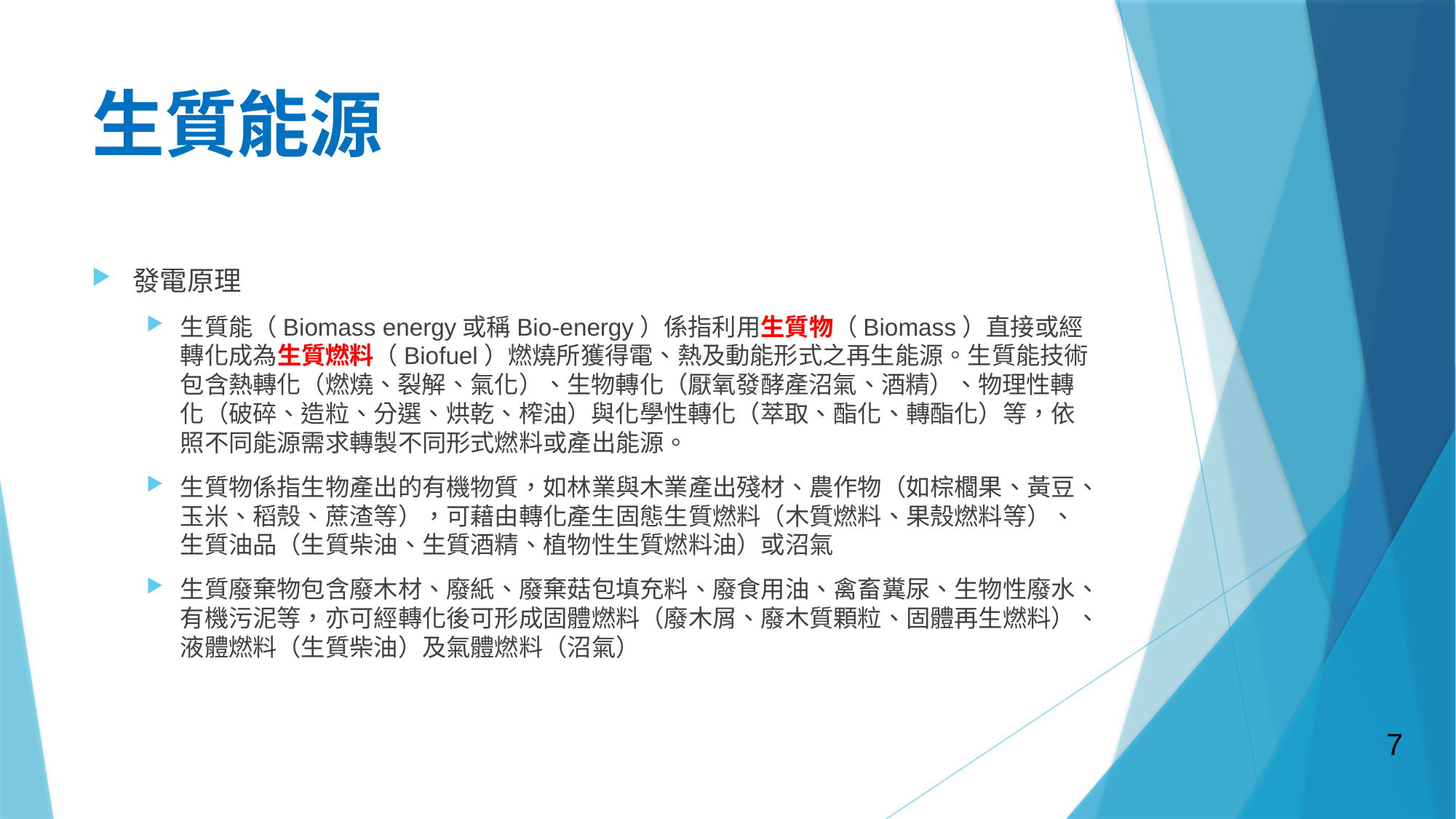

# 生質能源
發電原理
生質能（Biomass energy或稱Bio-energy）係指利用生質物（Biomass）直接或經轉化成為生質燃料（Biofuel）燃燒所獲得電、熱及動能形式之再生能源。生質能技術包含熱轉化（燃燒、裂解、氣化）、生物轉化（厭氧發酵產沼氣、酒精）、物理性轉化（破碎、造粒、分選、烘乾、榨油）與化學性轉化（萃取、酯化、轉酯化）等，依照不同能源需求轉製不同形式燃料或產出能源。
生質物係指生物產出的有機物質，如林業與木業產出殘材、農作物（如棕櫚果、黃豆、玉米、稻殼、蔗渣等），可藉由轉化產生固態生質燃料（木質燃料、果殼燃料等）、生質油品（生質柴油、生質酒精、植物性生質燃料油）或沼氣
生質廢棄物包含廢木材、廢紙、廢棄菇包填充料、廢食用油、禽畜糞尿、生物性廢水、有機污泥等，亦可經轉化後可形成固體燃料（廢木屑、廢木質顆粒、固體再生燃料）、液體燃料（生質柴油）及氣體燃料（沼氣）
7